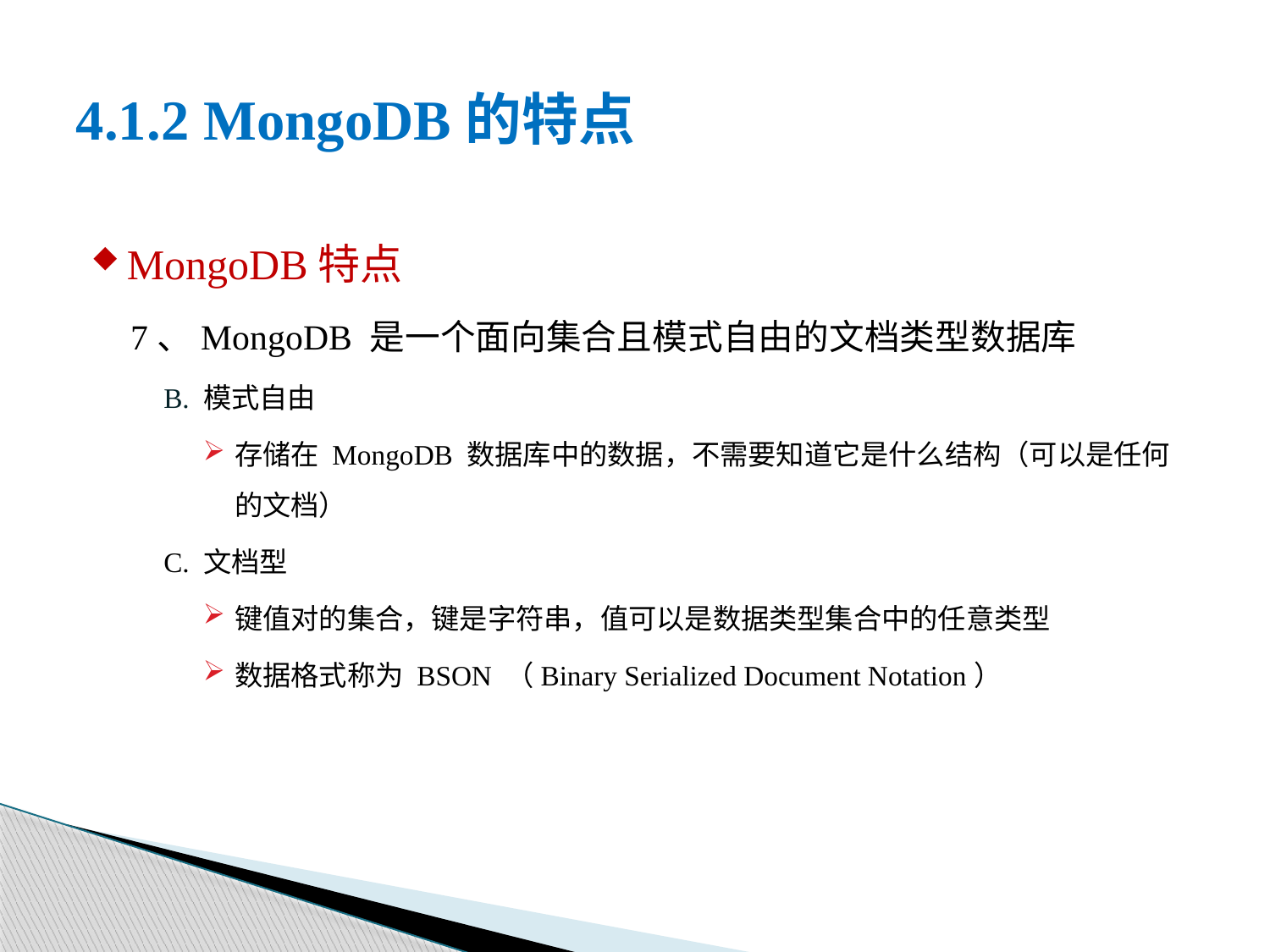

# 4.1.2 MongoDB的特点
MongoDB特点
7、MongoDB 是一个面向集合且模式自由的文档类型数据库
B. 模式自由
存储在 MongoDB 数据库中的数据，不需要知道它是什么结构（可以是任何的文档）
C. 文档型
键值对的集合，键是字符串，值可以是数据类型集合中的任意类型
数据格式称为 BSON （Binary Serialized Document Notation）